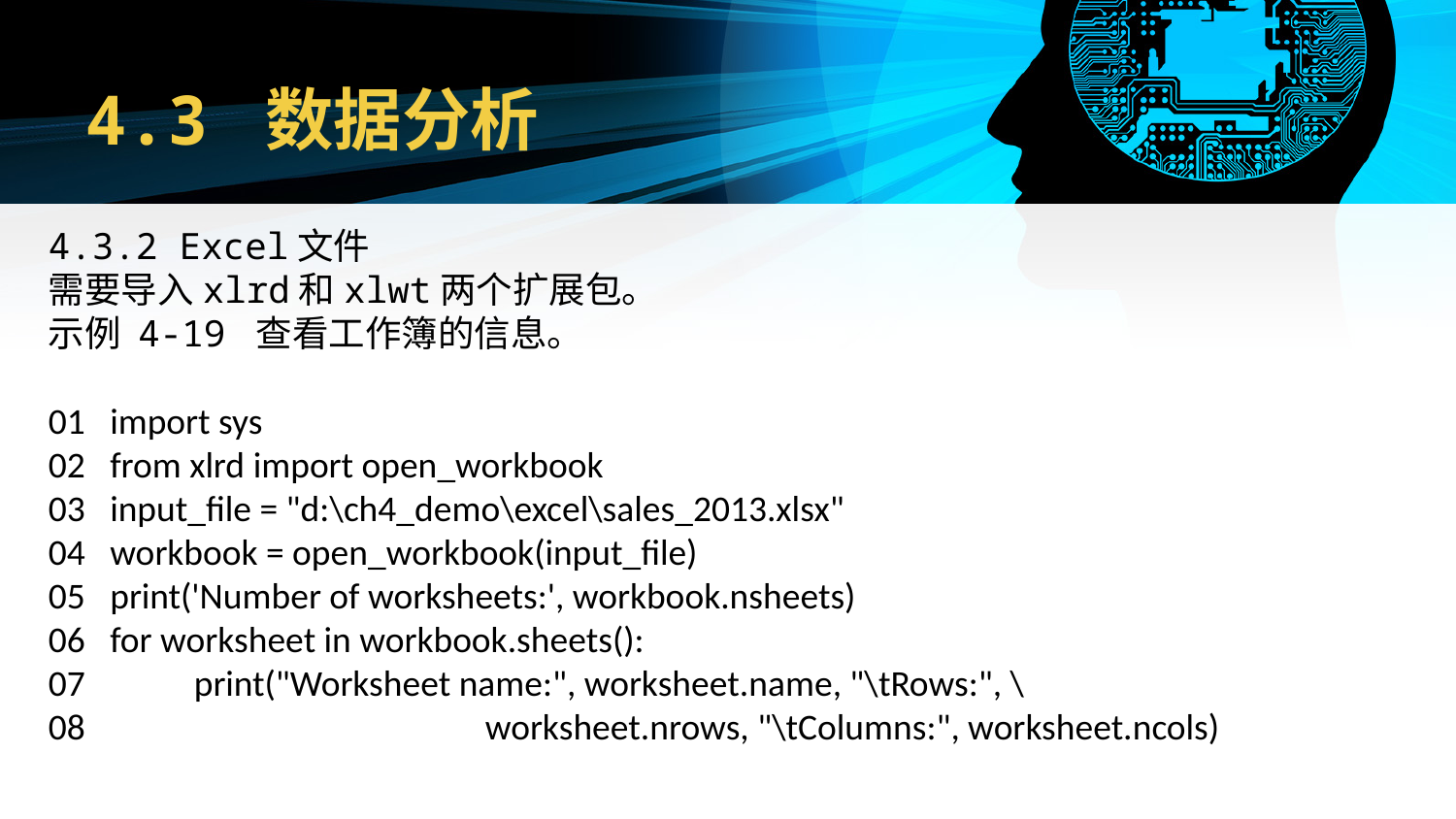

# 4.3 数据分析
4.3.2 Excel文件
需要导入xlrd和xlwt两个扩展包。
示例 4-19 查看工作簿的信息。

01   import sys
02   from xlrd import open_workbook
03   input_file = "d:\ch4_demo\excel\sales_2013.xlsx"
04   workbook = open_workbook(input_file)
05   print('Number of worksheets:', workbook.nsheets)
06   for worksheet in workbook.sheets():
07    	print("Worksheet name:", worksheet.name, "\tRows:", \
08   			worksheet.nrows, "\tColumns:", worksheet.ncols)